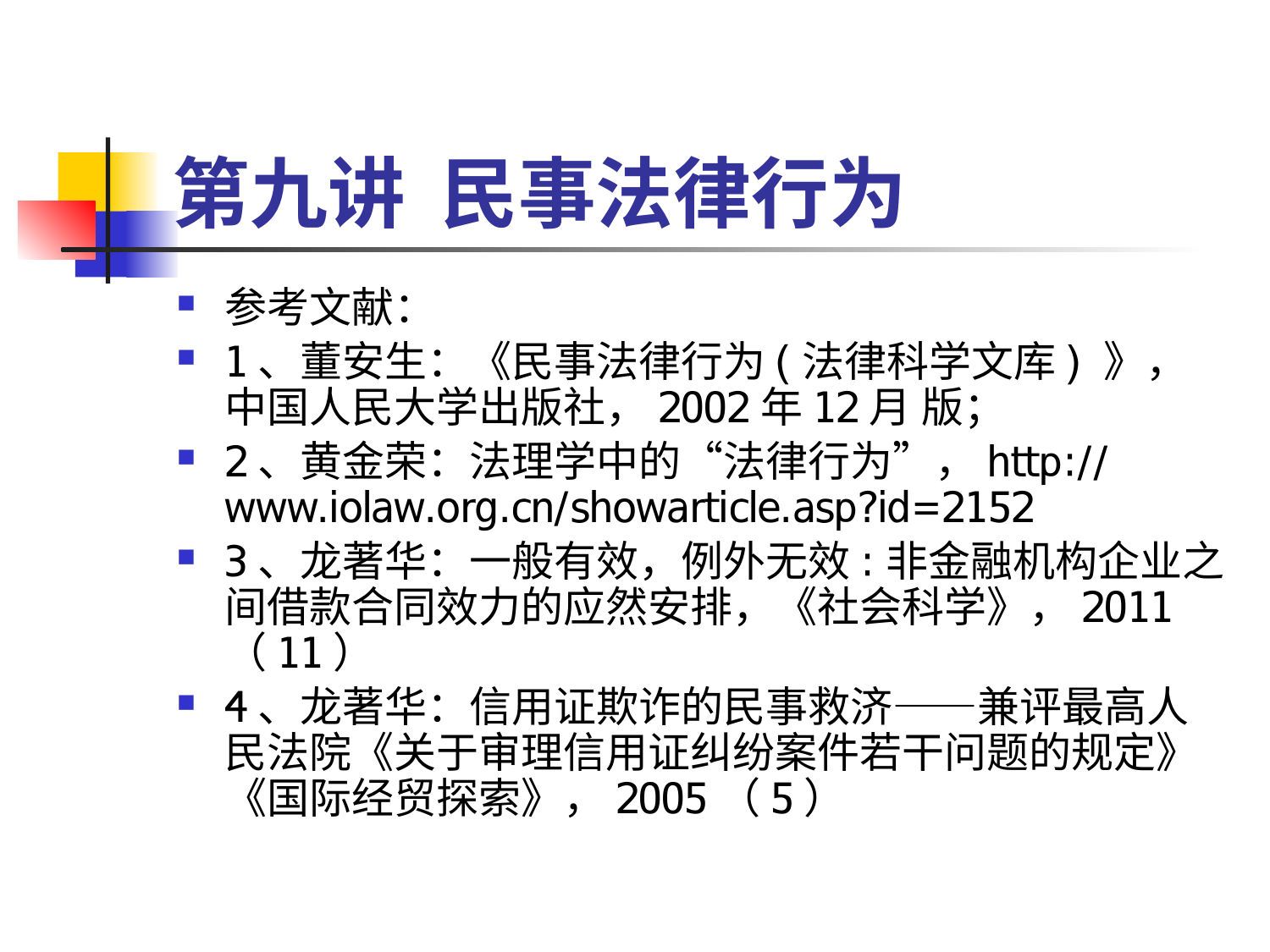

# 第九讲  民事法律行为
参考文献：
1、董安生：《民事法律行为(法律科学文库) 》， 中国人民大学出版社，2002年12月 版；
2、黄金荣：法理学中的“法律行为”，http://www.iolaw.org.cn/showarticle.asp?id=2152
3、龙著华：一般有效，例外无效:非金融机构企业之间借款合同效力的应然安排，《社会科学》，2011（11）
4、龙著华：信用证欺诈的民事救济——兼评最高人民法院《关于审理信用证纠纷案件若干问题的规定》《国际经贸探索》，2005（5）